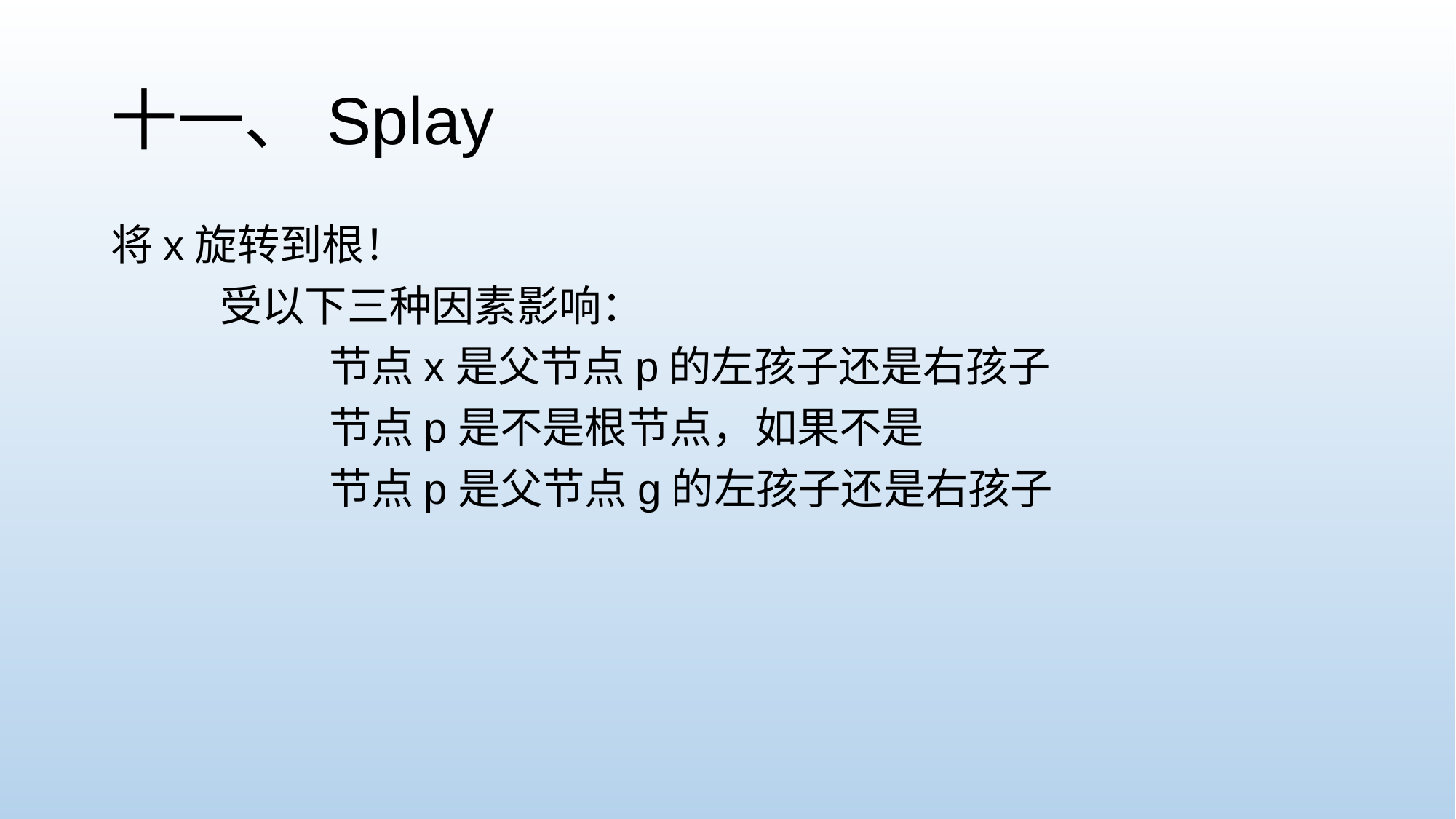

# 十一、Splay
将x旋转到根！
	受以下三种因素影响：
		节点x是父节点p的左孩子还是右孩子
		节点p是不是根节点，如果不是
		节点p是父节点g的左孩子还是右孩子